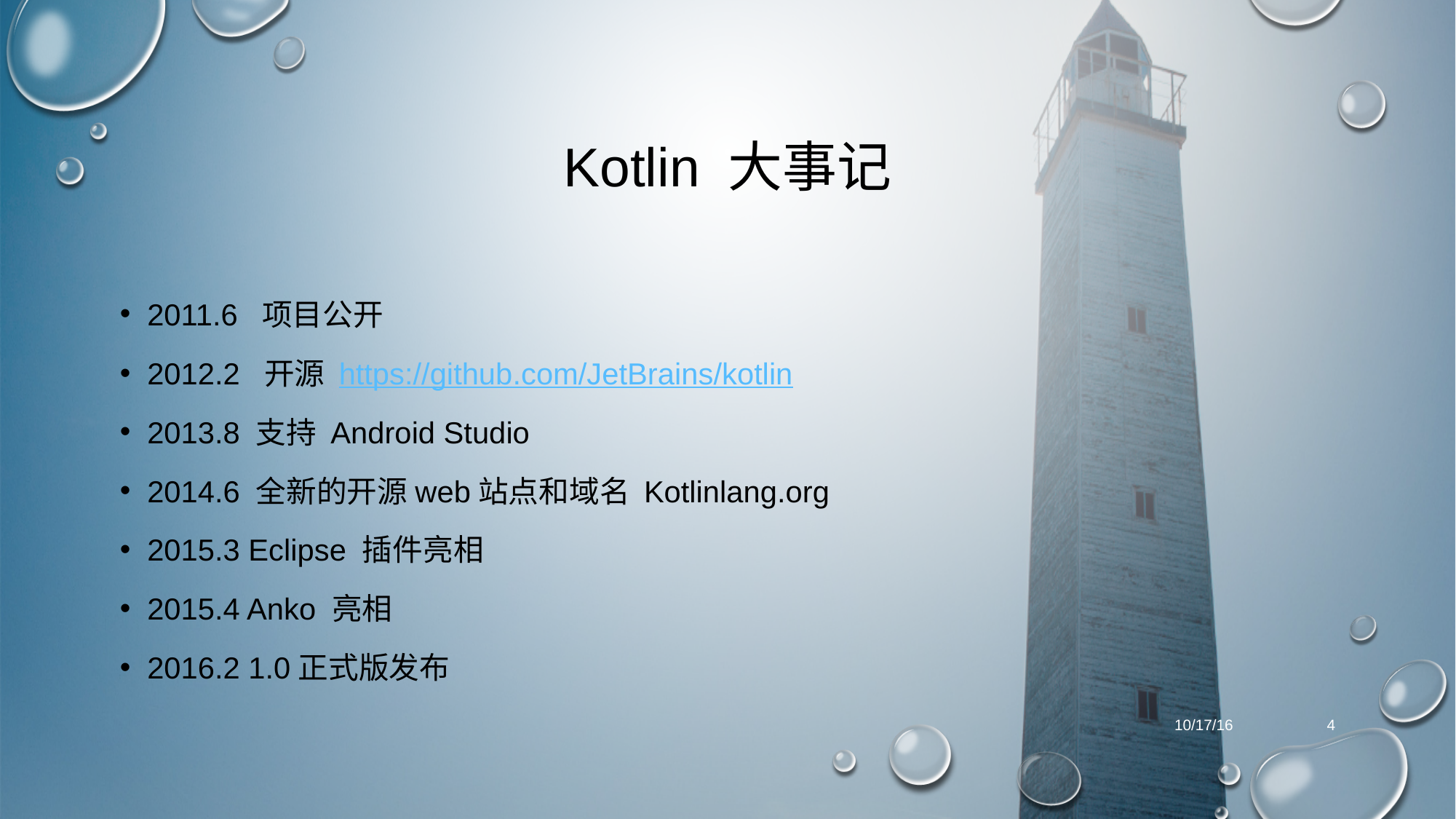

# Kotlin 大事记
2011.6  项目公开
2012.2  开源 https://github.com/JetBrains/kotlin
2013.8 支持 Android Studio
2014.6 全新的开源web站点和域名 Kotlinlang.org
2015.3 Eclipse 插件亮相
2015.4 Anko 亮相
2016.2 1.0正式版发布
10/17/16
4